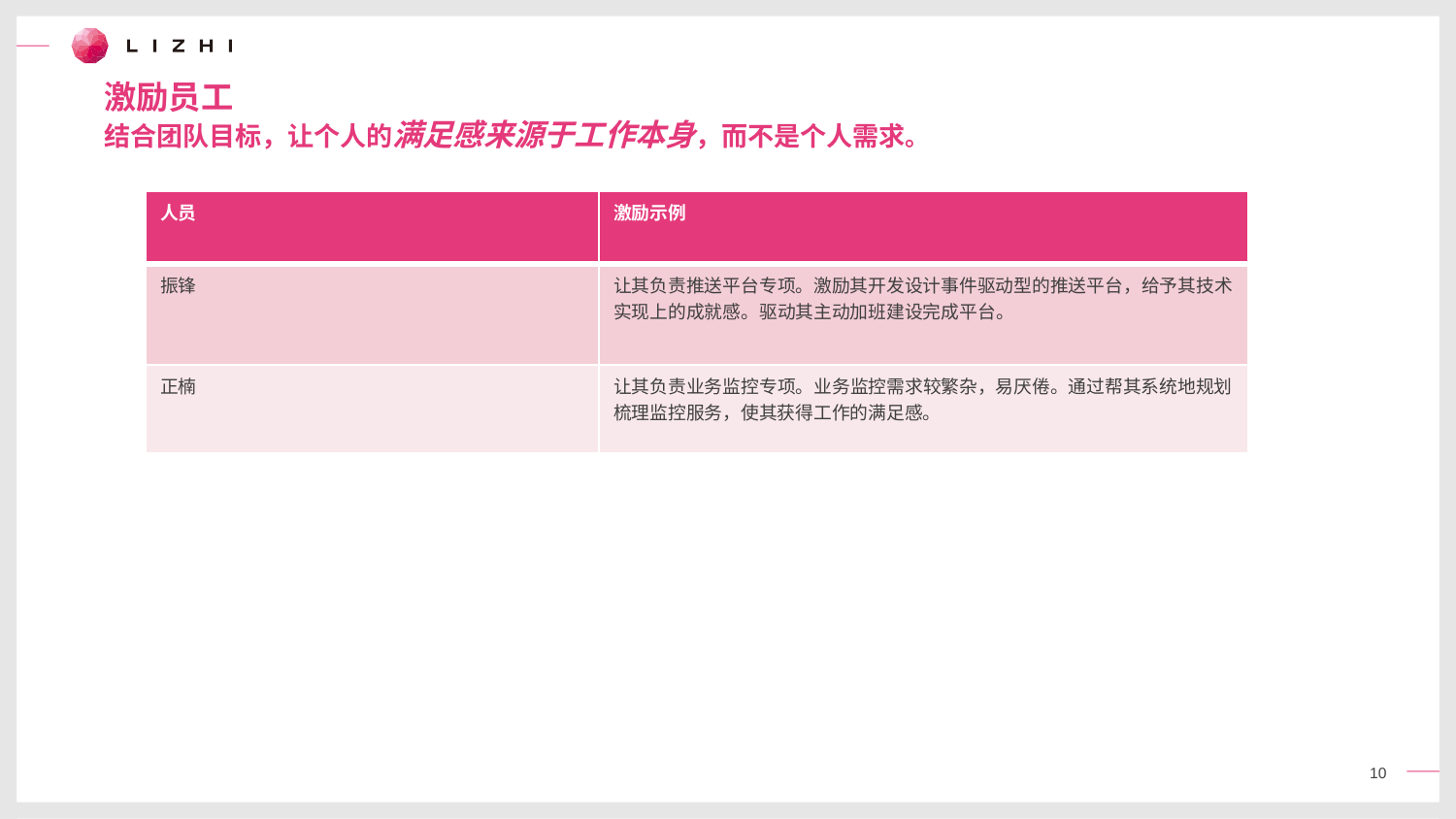

激励员工
结合团队目标，让个人的满足感来源于工作本身，而不是个人需求。
| 人员 | 激励示例 |
| --- | --- |
| 振锋 | 让其负责推送平台专项。激励其开发设计事件驱动型的推送平台，给予其技术实现上的成就感。驱动其主动加班建设完成平台。 |
| 正楠 | 让其负责业务监控专项。业务监控需求较繁杂，易厌倦。通过帮其系统地规划梳理监控服务，使其获得工作的满足感。 |
10